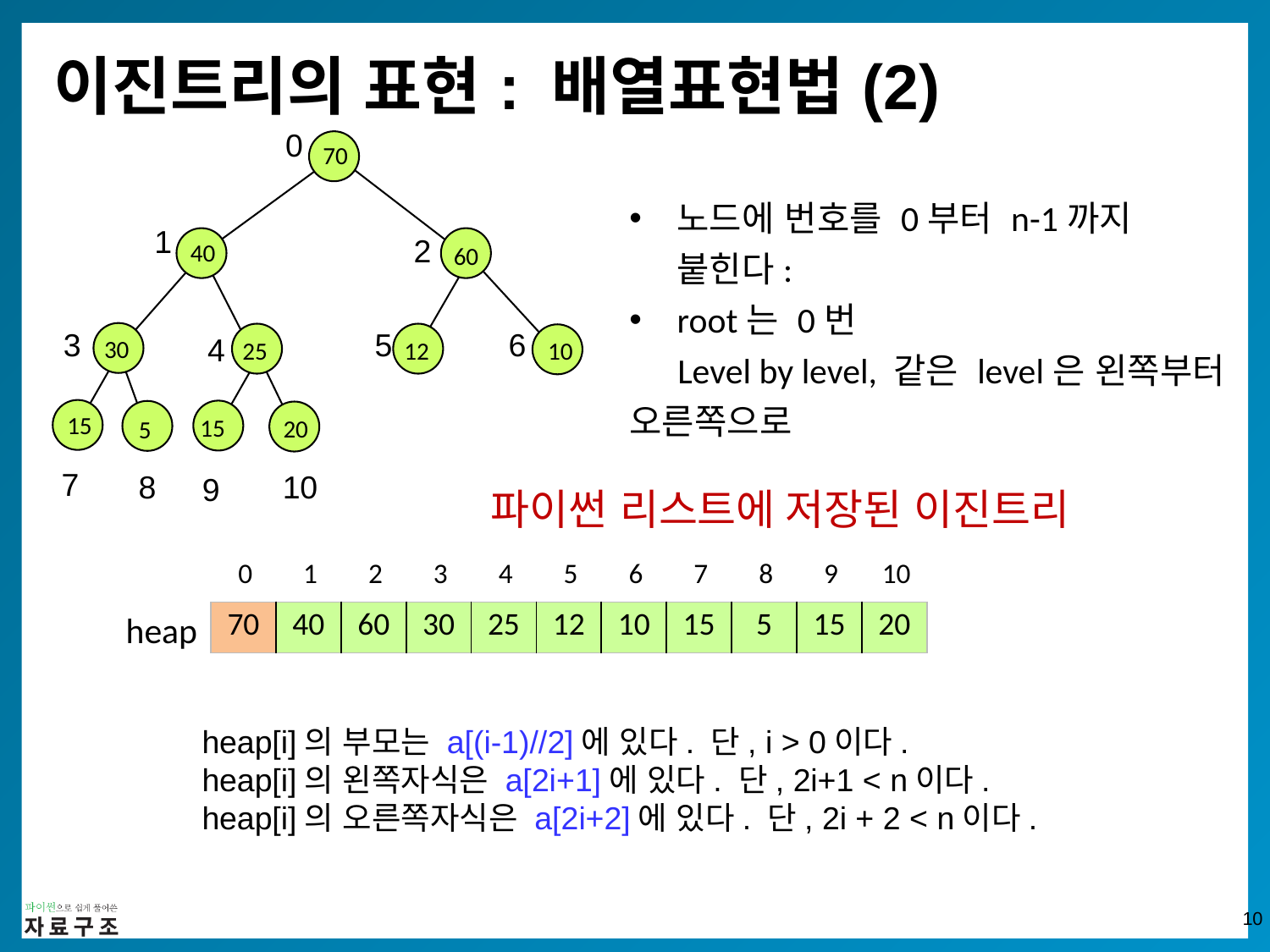

이진트리의 표현: 배열표현법(2)
0

70

노드에 번호를 0부터 n-1까지 붙힌다:
root는 0번
      Level by level, 같은 level은 왼쪽부터 오른쪽으로
1
2
40
60
3
5
6
4
30
25
12
10
15
15
20
5
7
8
10
9
파이썬 리스트에 저장된 이진트리
| 0 | 1 | 2 | 3 | 4 | 5 | 6 | 7 | 8 | 9 | 10 |
| --- | --- | --- | --- | --- | --- | --- | --- | --- | --- | --- |
 heap
| 70 | 40 | 60 | 30 | 25 | 12 | 10 | 15 | 5 | 15 | 20 |
| --- | --- | --- | --- | --- | --- | --- | --- | --- | --- | --- |
heap[i]의 부모는 a[(i-1)//2]에 있다. 단, i > 0이다.
heap[i]의 왼쪽자식은 a[2i+1]에 있다. 단, 2i+1 < n이다.
heap[i]의 오른쪽자식은 a[2i+2]에 있다. 단, 2i + 2 < n이다.